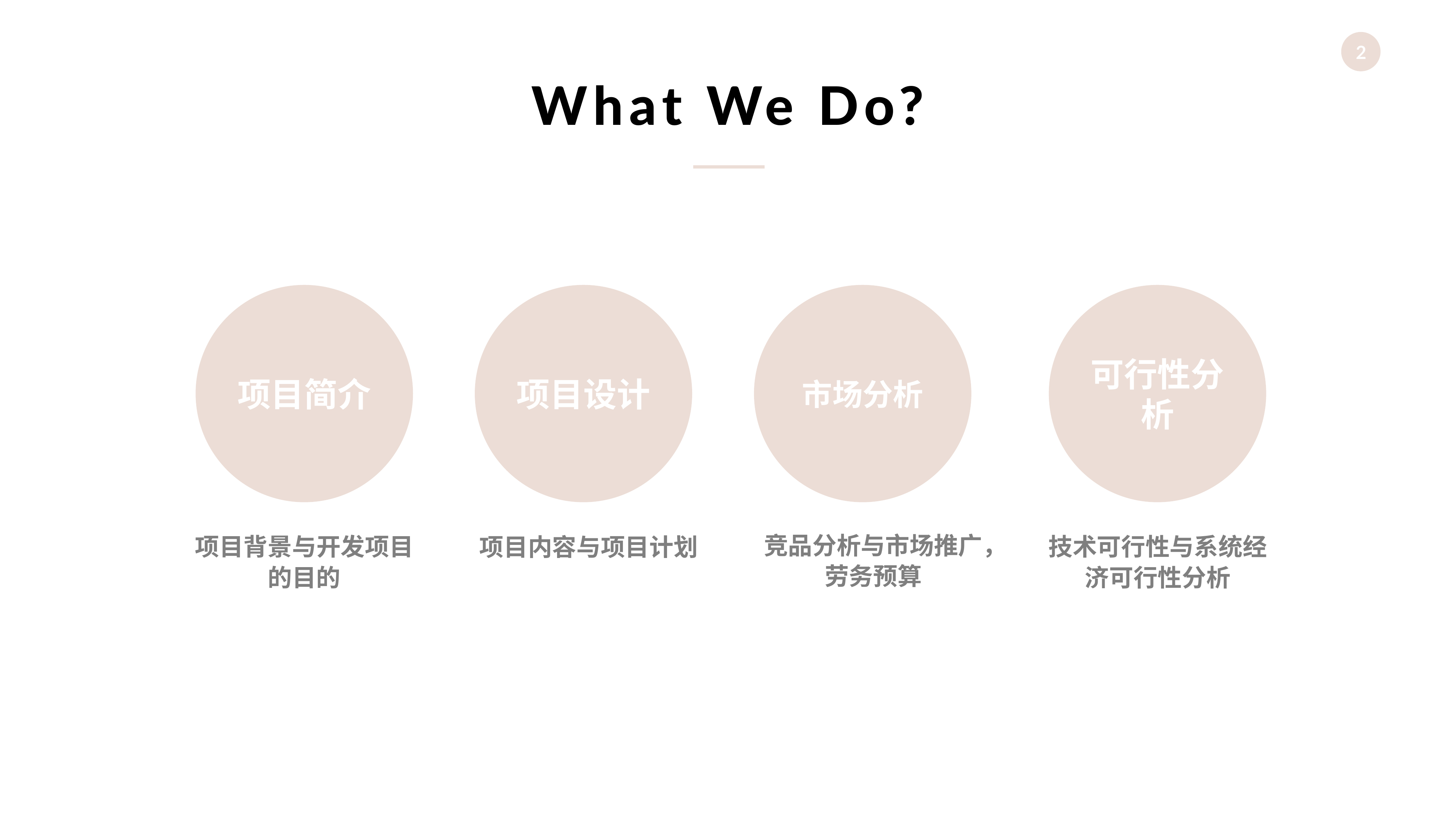

What We Do?
项目简介
项目设计
市场分析
可行性分析
竞品分析与市场推广，劳务预算
项目背景与开发项目的目的
项目内容与项目计划
技术可行性与系统经济可行性分析